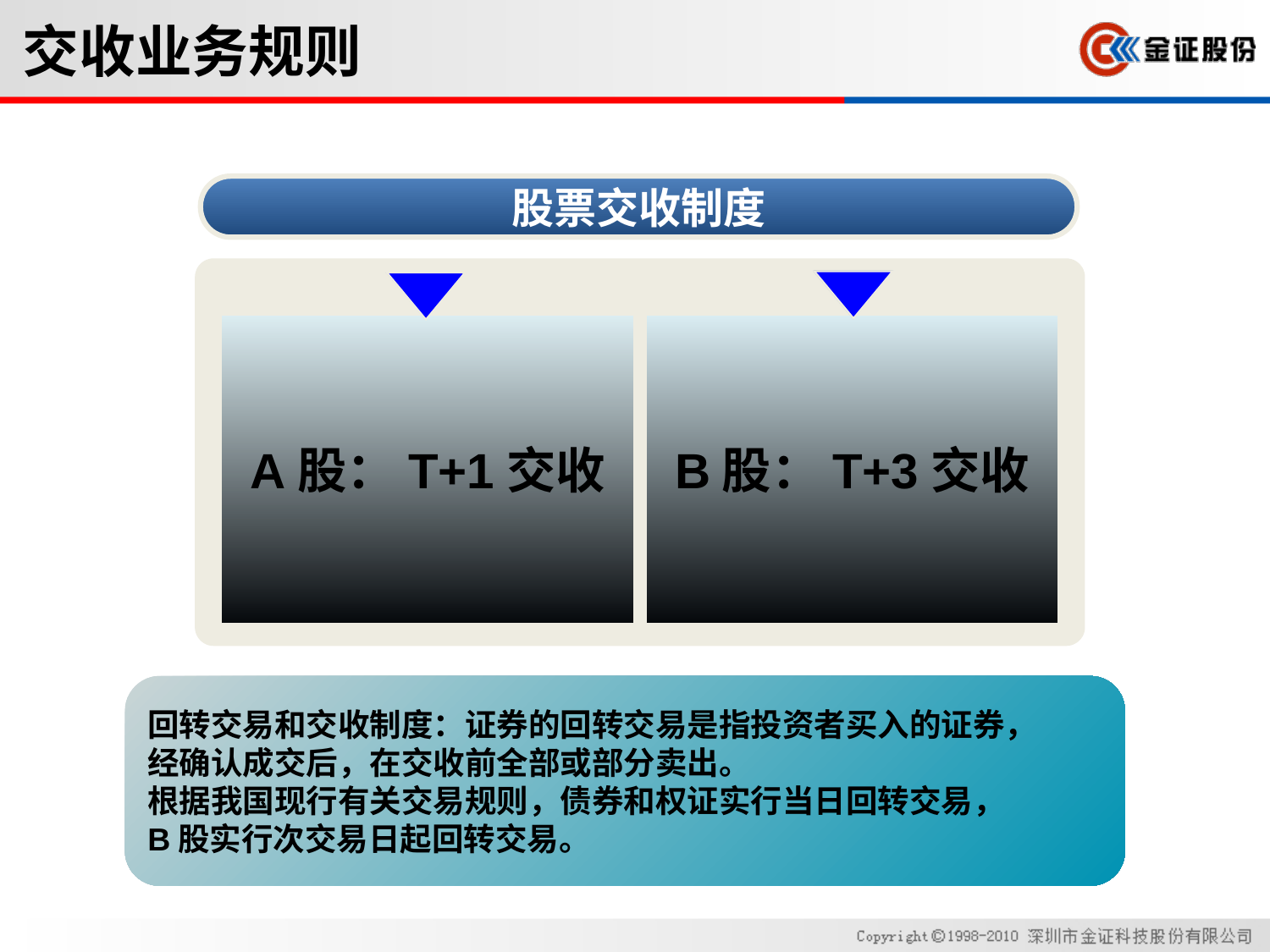

# 交收业务规则
股票交收制度

A股：T+1交收
B股：T+3交收
回转交易和交收制度：证券的回转交易是指投资者买入的证券，
经确认成交后，在交收前全部或部分卖出。
根据我国现行有关交易规则，债券和权证实行当日回转交易，
B股实行次交易日起回转交易。